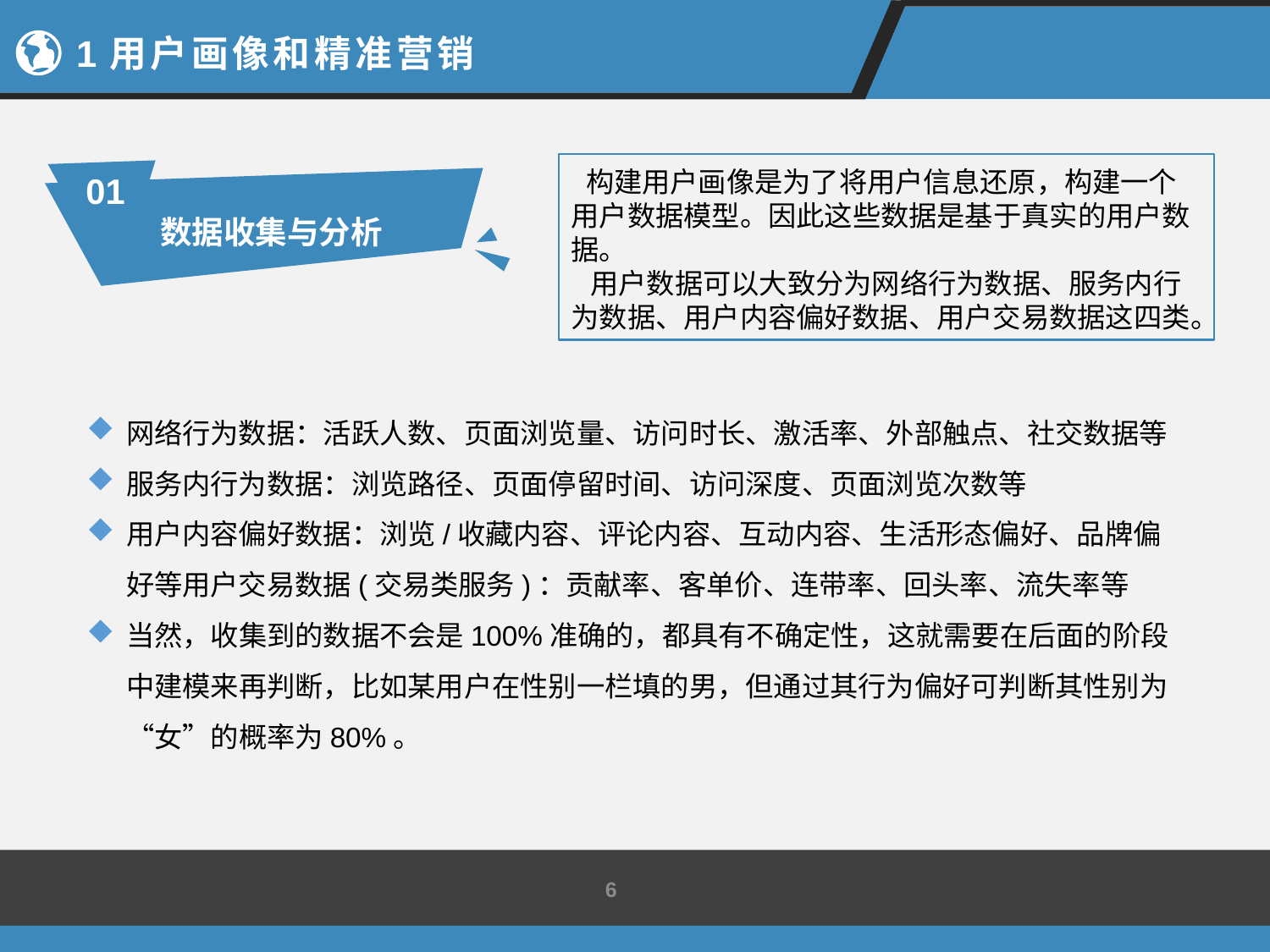

1用户画像和精准营销

 构建用户画像是为了将用户信息还原，构建一个用户数据模型。因此这些数据是基于真实的用户数据。
  用户数据可以大致分为网络行为数据、服务内行为数据、用户内容偏好数据、用户交易数据这四类。
01
数据收集与分析

网络行为数据：活跃人数、页面浏览量、访问时长、激活率、外部触点、社交数据等
服务内行为数据：浏览路径、页面停留时间、访问深度、页面浏览次数等
用户内容偏好数据：浏览/收藏内容、评论内容、互动内容、生活形态偏好、品牌偏好等用户交易数据(交易类服务)：贡献率、客单价、连带率、回头率、流失率等
当然，收集到的数据不会是100%准确的，都具有不确定性，这就需要在后面的阶段中建模来再判断，比如某用户在性别一栏填的男，但通过其行为偏好可判断其性别为“女”的概率为80%。

6